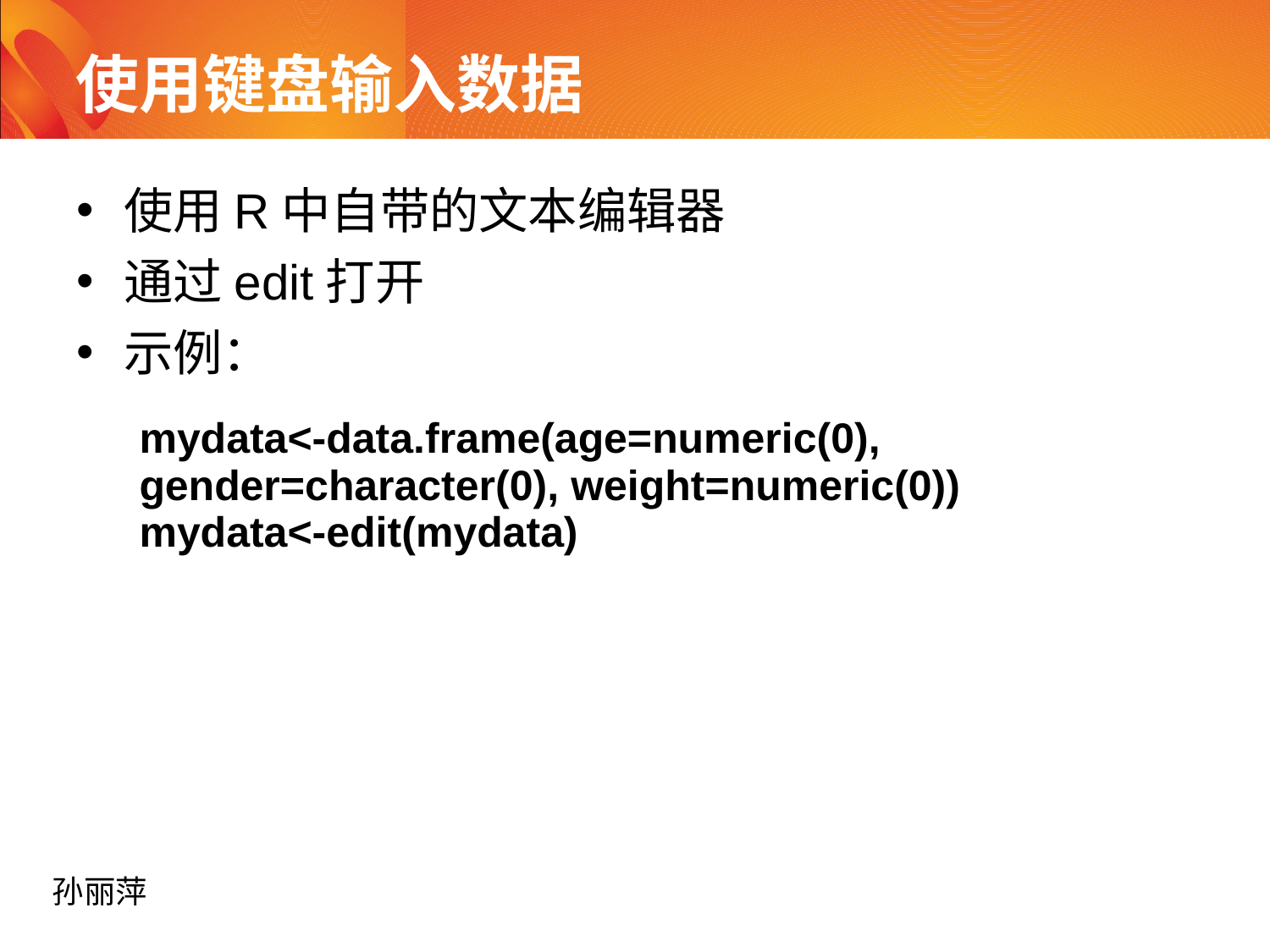

# 使用键盘输入数据
使用R中自带的文本编辑器
通过edit打开
示例：

| mydata<-data.frame(age=numeric(0), gender=character(0), weight=numeric(0)) mydata<-edit(mydata) |
| --- |
5